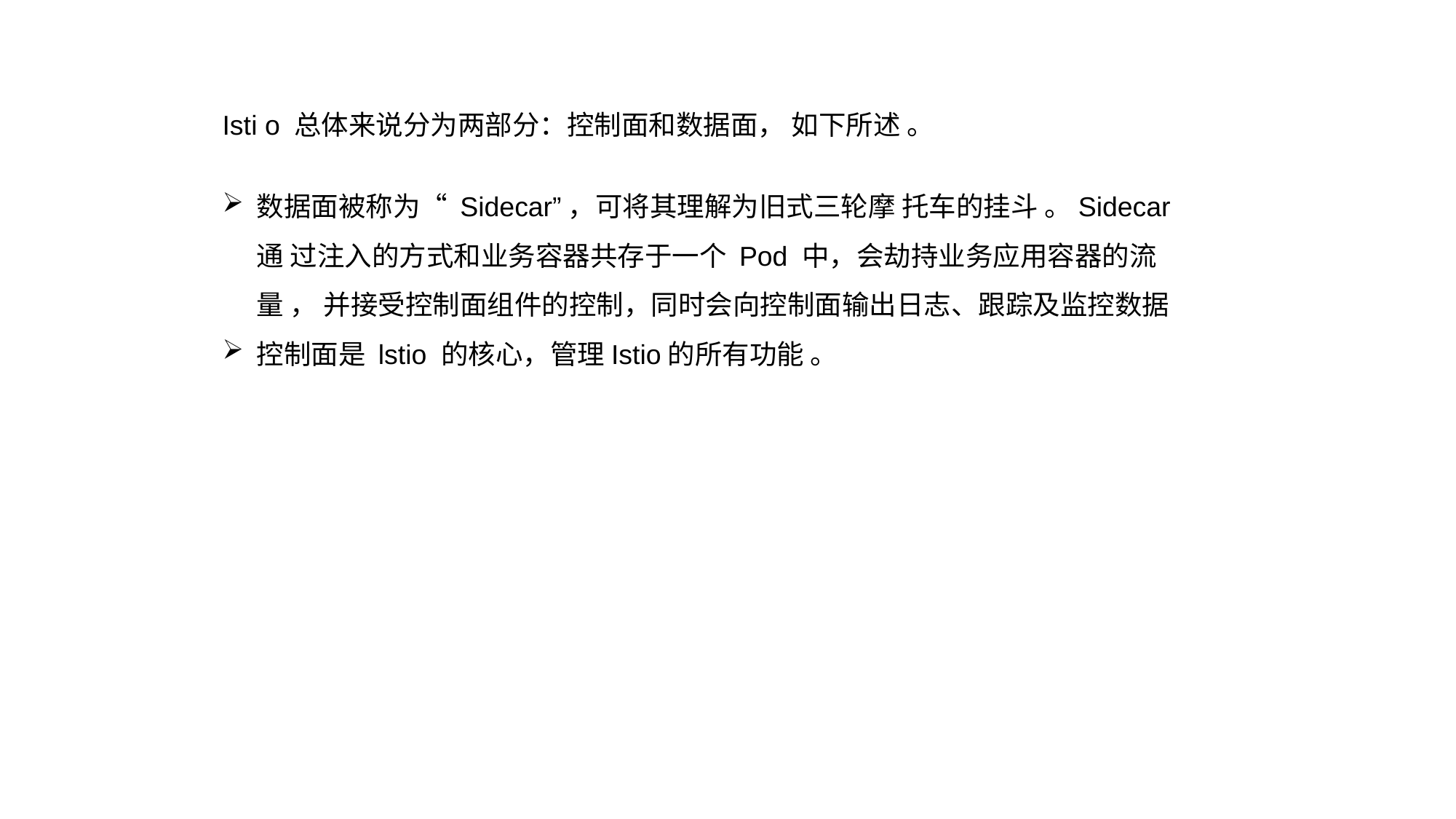

Isti o 总体来说分为两部分：控制面和数据面， 如下所述 。

数据面被称为“ Sidecar”，可将其理解为旧式三轮摩 托车的挂斗 。Sidecar 通 过注入的方式和业务容器共存于一个 Pod 中，会劫持业务应用容器的流量 ， 并接受控制面组件的控制，同时会向控制面输出日志、跟踪及监控数据
控制面是 lstio 的核心，管理Istio的所有功能 。